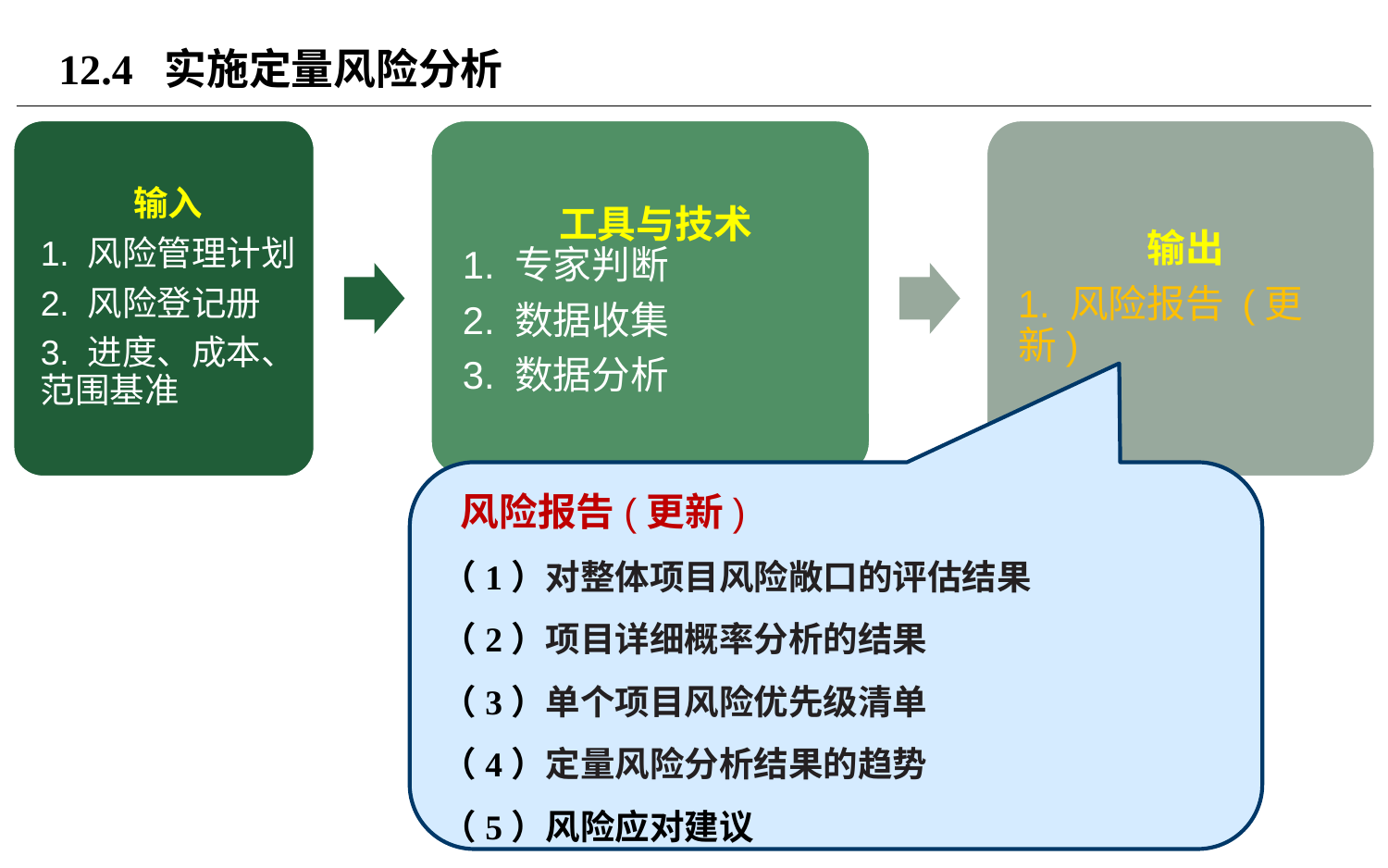

# 12.4  实施定量风险分析
输入
1. 风险管理计划
2. 风险登记册
3. 进度、成本、范围基准

工具与技术
1. 专家判断
2. 数据收集
3. 数据分析

输出
1. 风险报告 (更新)

 风险报告(更新)
（1）对整体项目风险敞口的评估结果
（2）项目详细概率分析的结果
（3）单个项目风险优先级清单
（4）定量风险分析结果的趋势
（5）风险应对建议